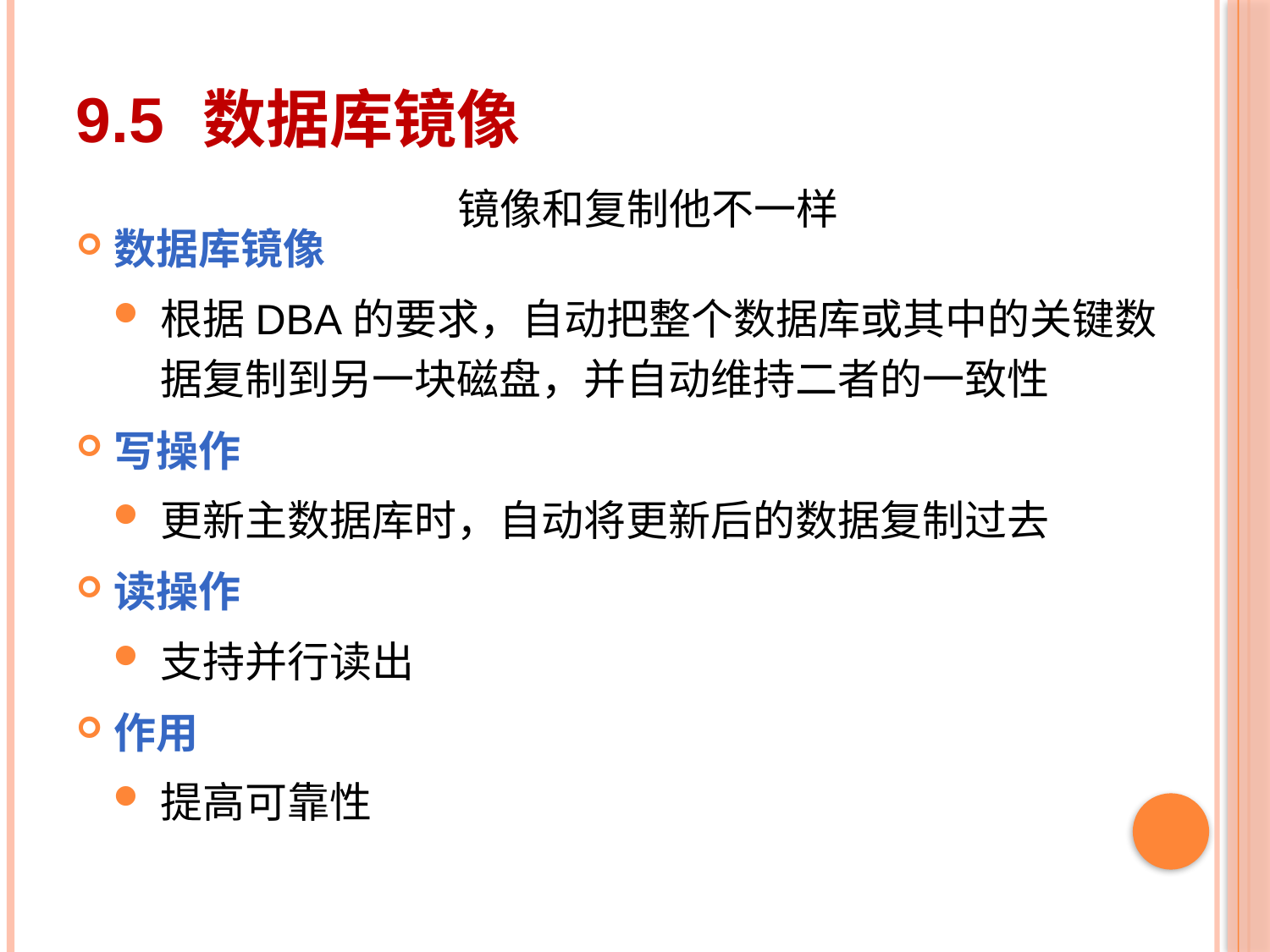

# 9.5	数据库镜像
镜像和复制他不一样
数据库镜像
根据DBA的要求，自动把整个数据库或其中的关键数据复制到另一块磁盘，并自动维持二者的一致性
写操作
更新主数据库时，自动将更新后的数据复制过去
读操作
支持并行读出
作用
提高可靠性